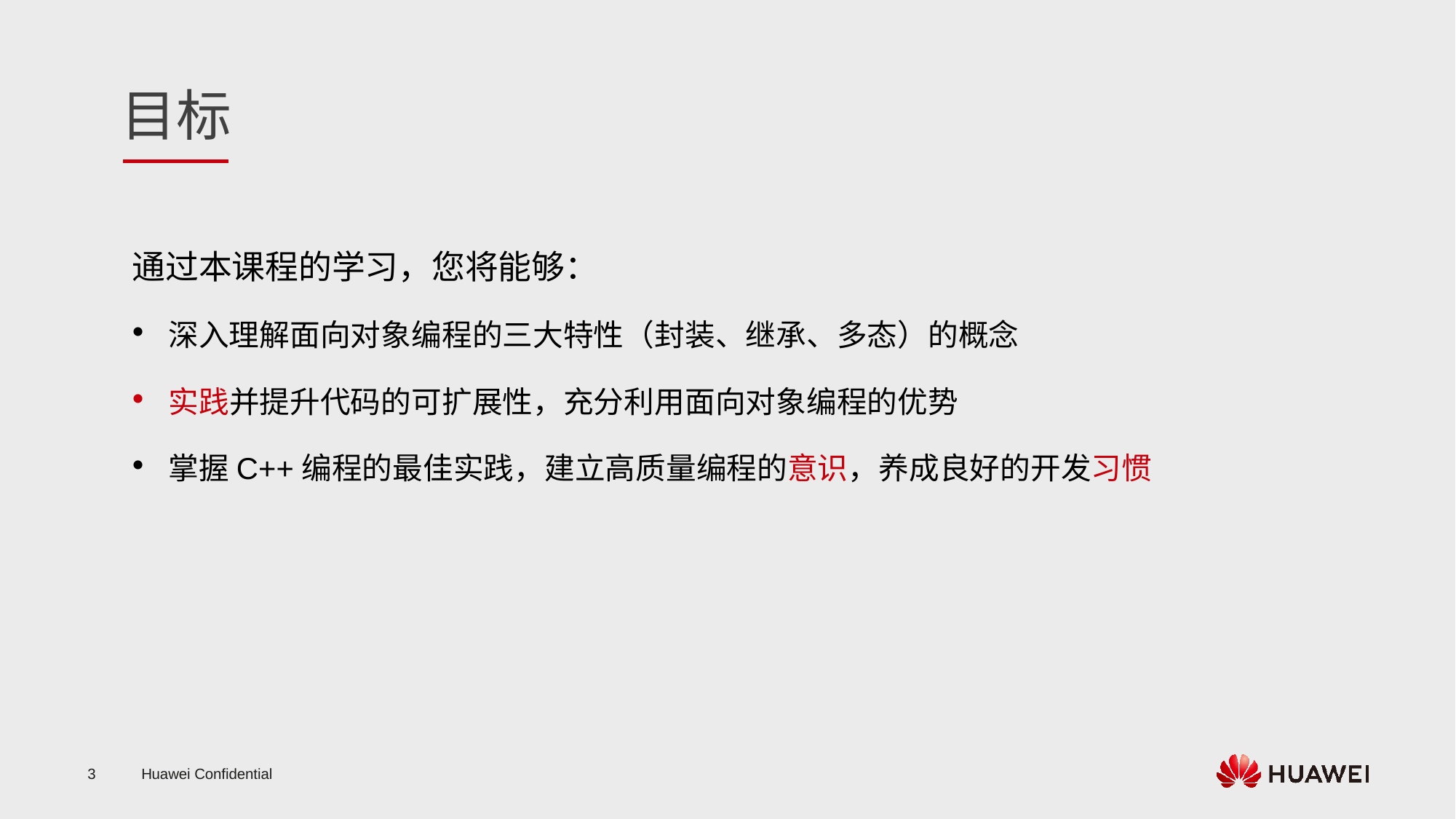

通过本课程的学习，您将能够：
深入理解面向对象编程的三大特性（封装、继承、多态）的概念
实践并提升代码的可扩展性，充分利用面向对象编程的优势
掌握C++编程的最佳实践，建立高质量编程的意识，养成良好的开发习惯